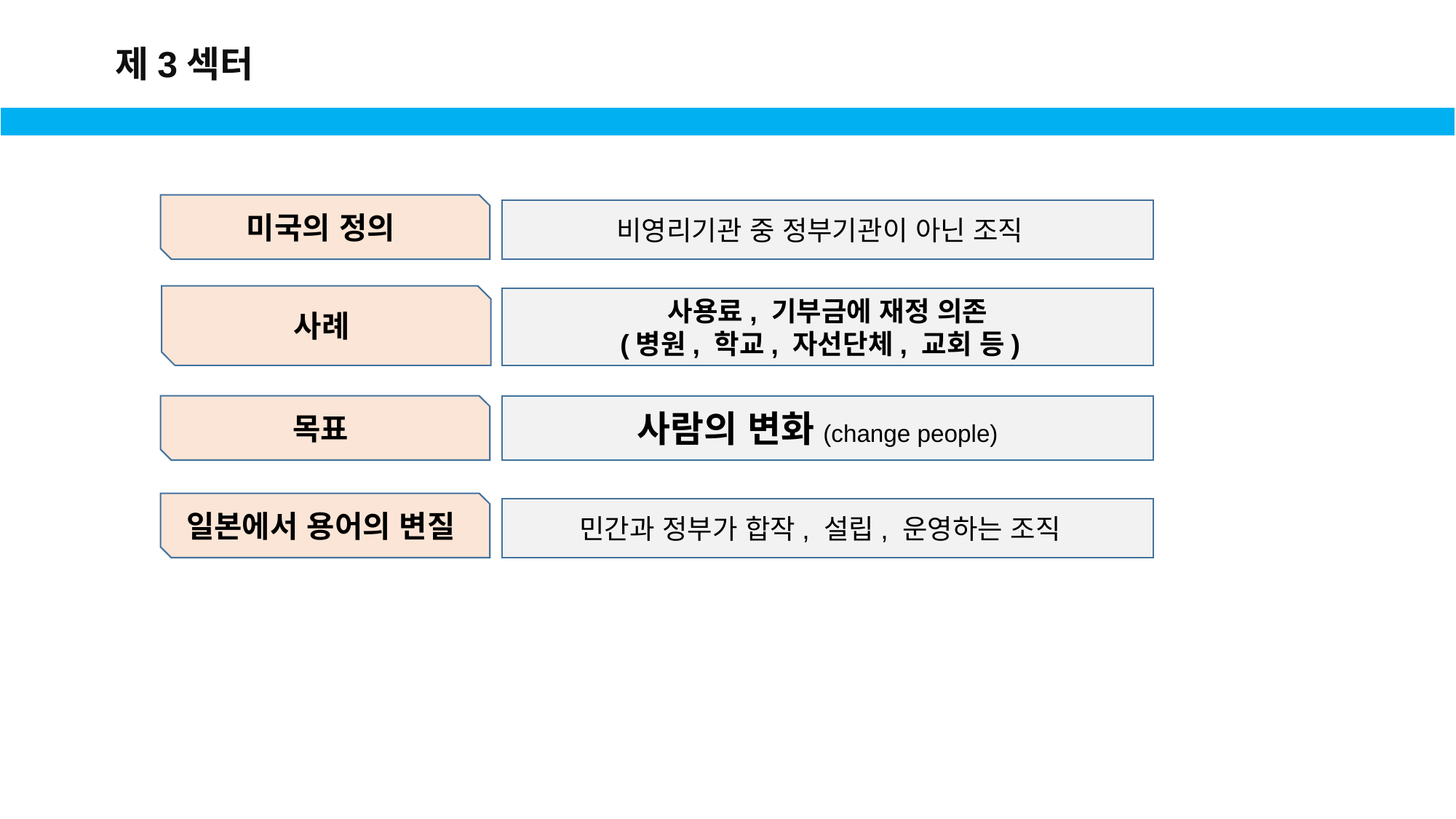

제3섹터

미국의 정의
비영리기관 중 정부기관이 아닌 조직
사례
사용료, 기부금에 재정 의존
(병원, 학교, 자선단체, 교회 등)
목표
사람의 변화(change people)
일본에서 용어의 변질
민간과 정부가 합작, 설립, 운영하는 조직